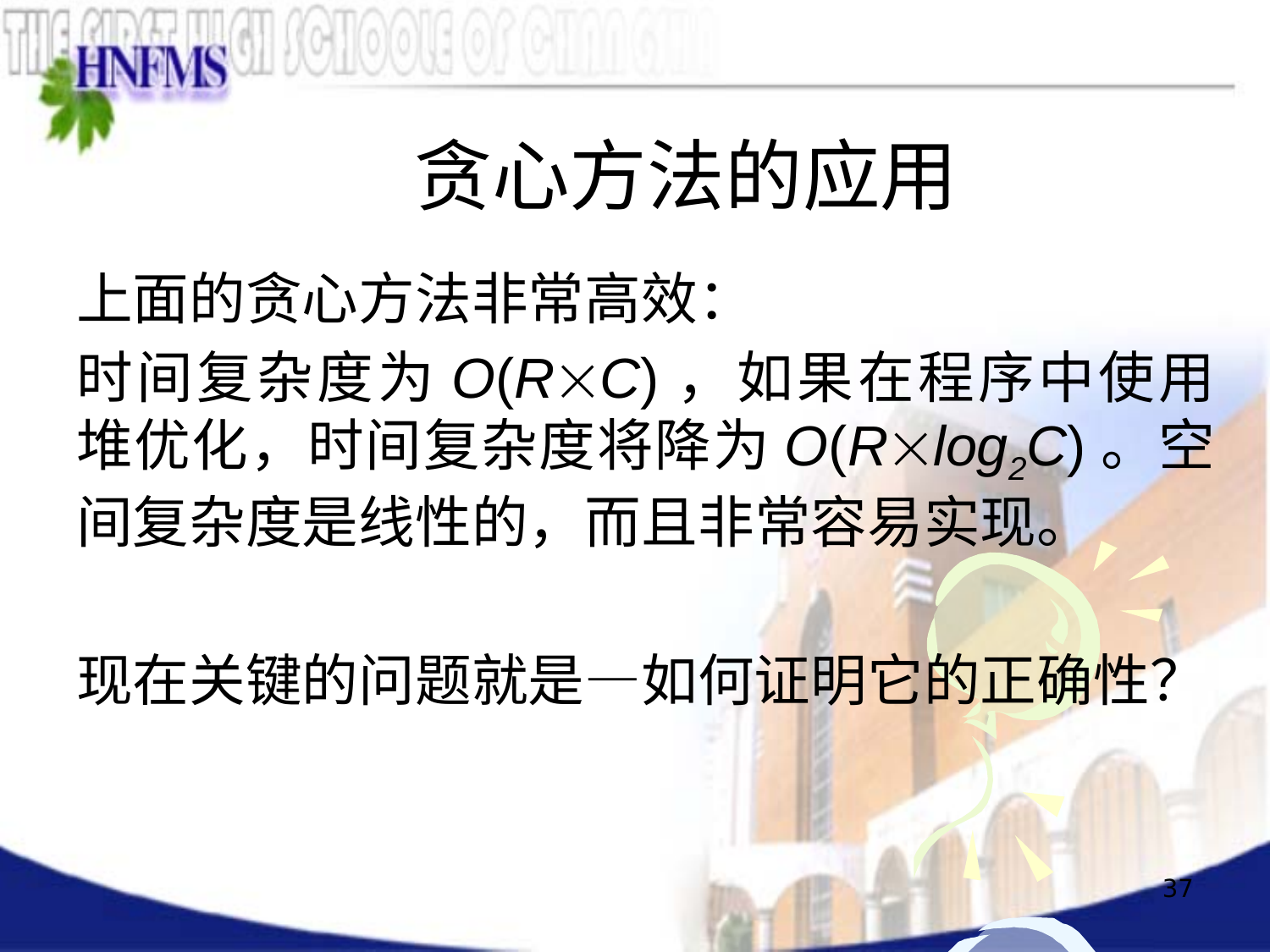

# 贪心方法的应用
上面的贪心方法非常高效：
时间复杂度为O(R×C)，如果在程序中使用堆优化，时间复杂度将降为O(R×log2C)。空间复杂度是线性的，而且非常容易实现。

现在关键的问题就是—如何证明它的正确性？
37